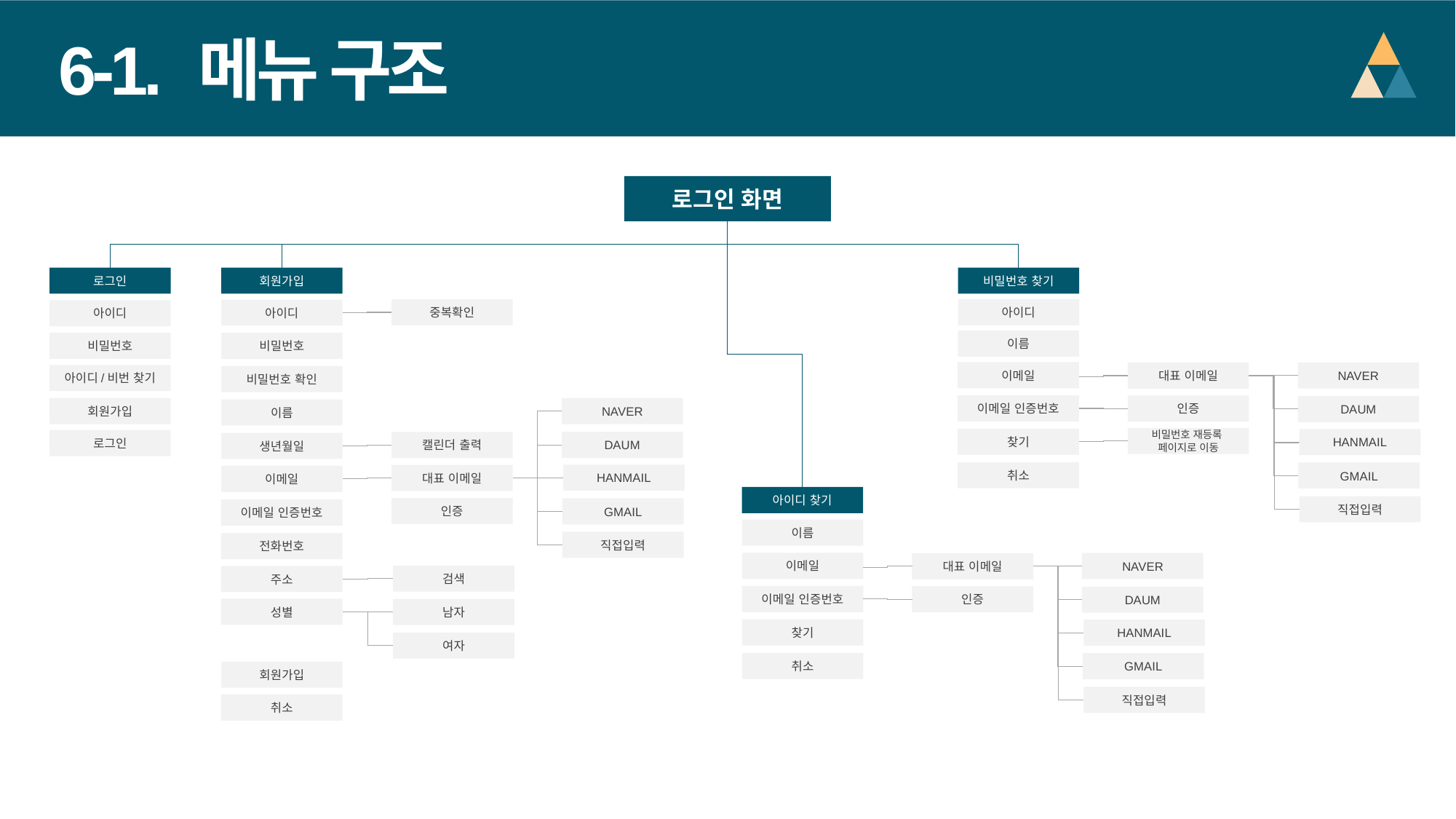

6-1. 메뉴 구조

로그인 화면
로그인
회원가입
비밀번호 찾기
아이디
중복확인
아이디
아이디
이름
비밀번호
비밀번호
이메일
NAVER
대표 이메일
아이디/비번 찾기
비밀번호 확인
이메일 인증번호
인증
DAUM
회원가입
NAVER
이름
비밀번호 재등록
페이지로 이동
찾기
HANMAIL
로그인
DAUM
캘린더 출력
생년월일
취소
GMAIL
HANMAIL
대표 이메일
이메일
아이디 찾기
직접입력
인증
GMAIL
이메일 인증번호
이름
직접입력
전화번호
이메일
NAVER
대표 이메일
검색
주소
이메일 인증번호
인증
DAUM
성별
남자
찾기
HANMAIL
여자
취소
GMAIL
회원가입
직접입력
취소